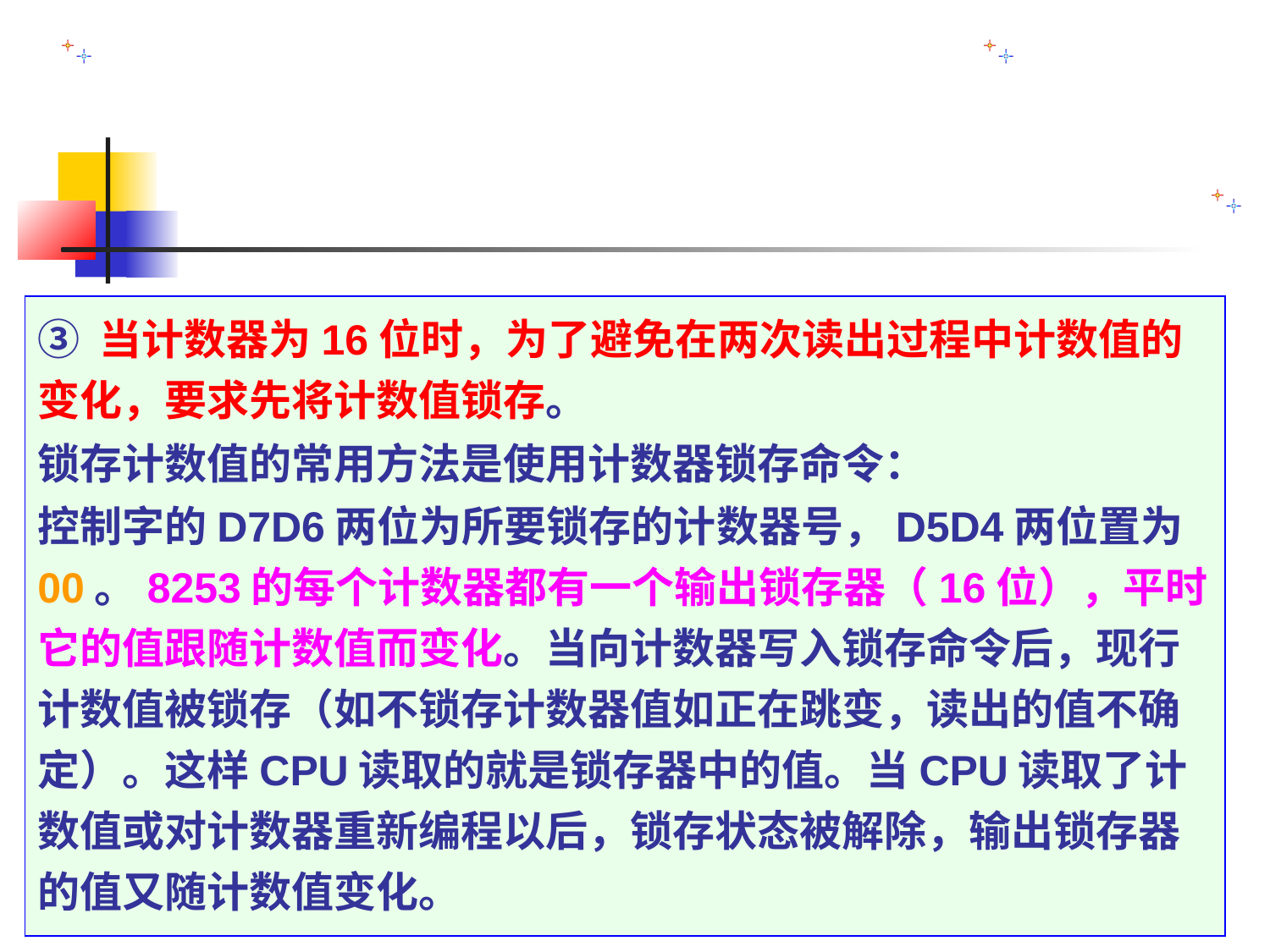

③ 当计数器为16位时，为了避免在两次读出过程中计数值的变化，要求先将计数值锁存。
锁存计数值的常用方法是使用计数器锁存命令：
控制字的D7D6两位为所要锁存的计数器号，D5D4两位置为00。8253的每个计数器都有一个输出锁存器（16位），平时它的值跟随计数值而变化。当向计数器写入锁存命令后，现行计数值被锁存（如不锁存计数器值如正在跳变，读出的值不确定）。这样CPU读取的就是锁存器中的值。当CPU读取了计数值或对计数器重新编程以后，锁存状态被解除，输出锁存器的值又随计数值变化。